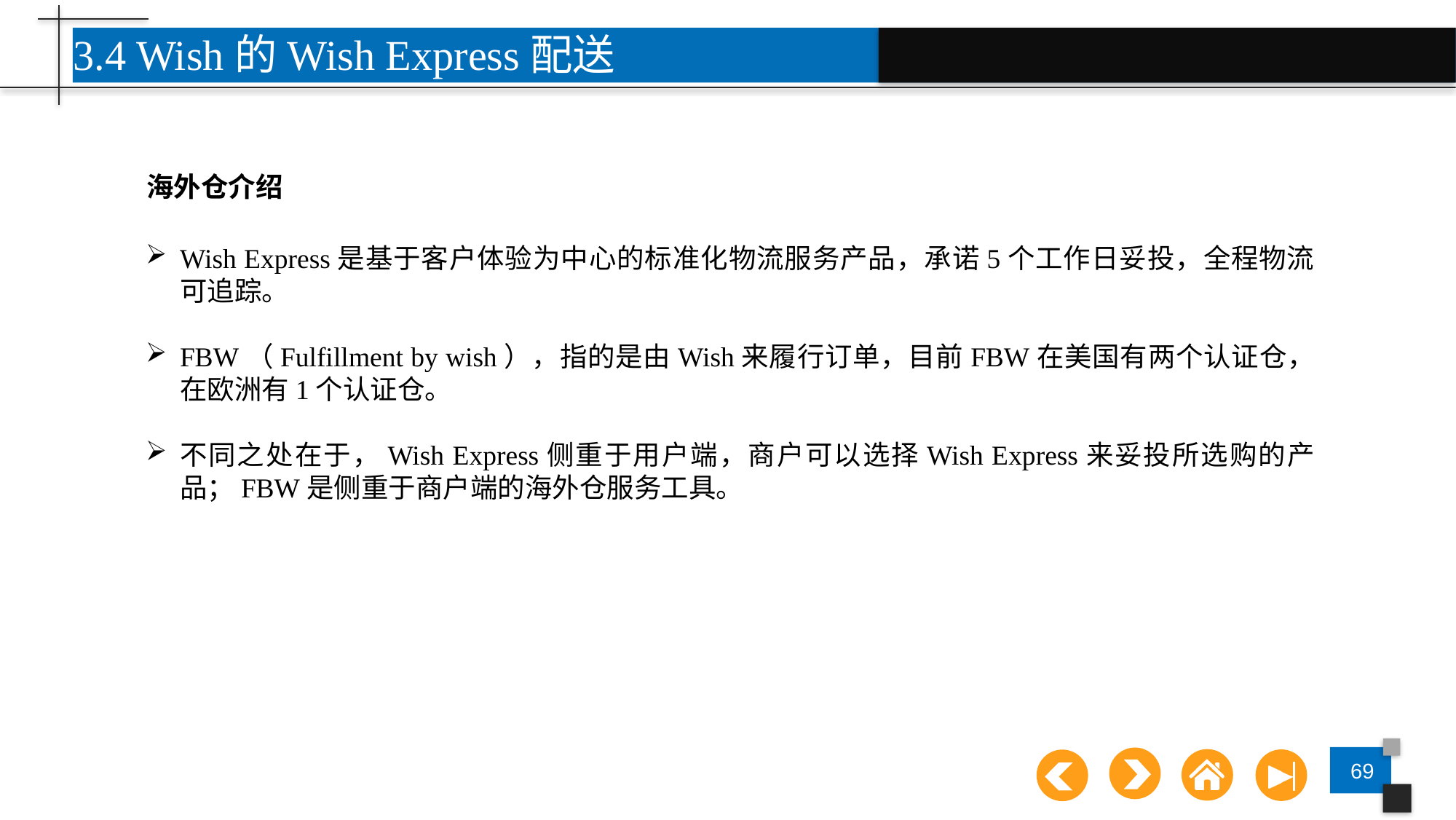

3.4 Wish的Wish Express配送
海外仓介绍
Wish Express是基于客户体验为中心的标准化物流服务产品，承诺5个工作日妥投，全程物流可追踪。

FBW（Fulfillment by wish），指的是由Wish来履行订单，目前FBW在美国有两个认证仓，在欧洲有1个认证仓。

不同之处在于，Wish Express侧重于用户端，商户可以选择Wish Express来妥投所选购的产品；FBW是侧重于商户端的海外仓服务工具。